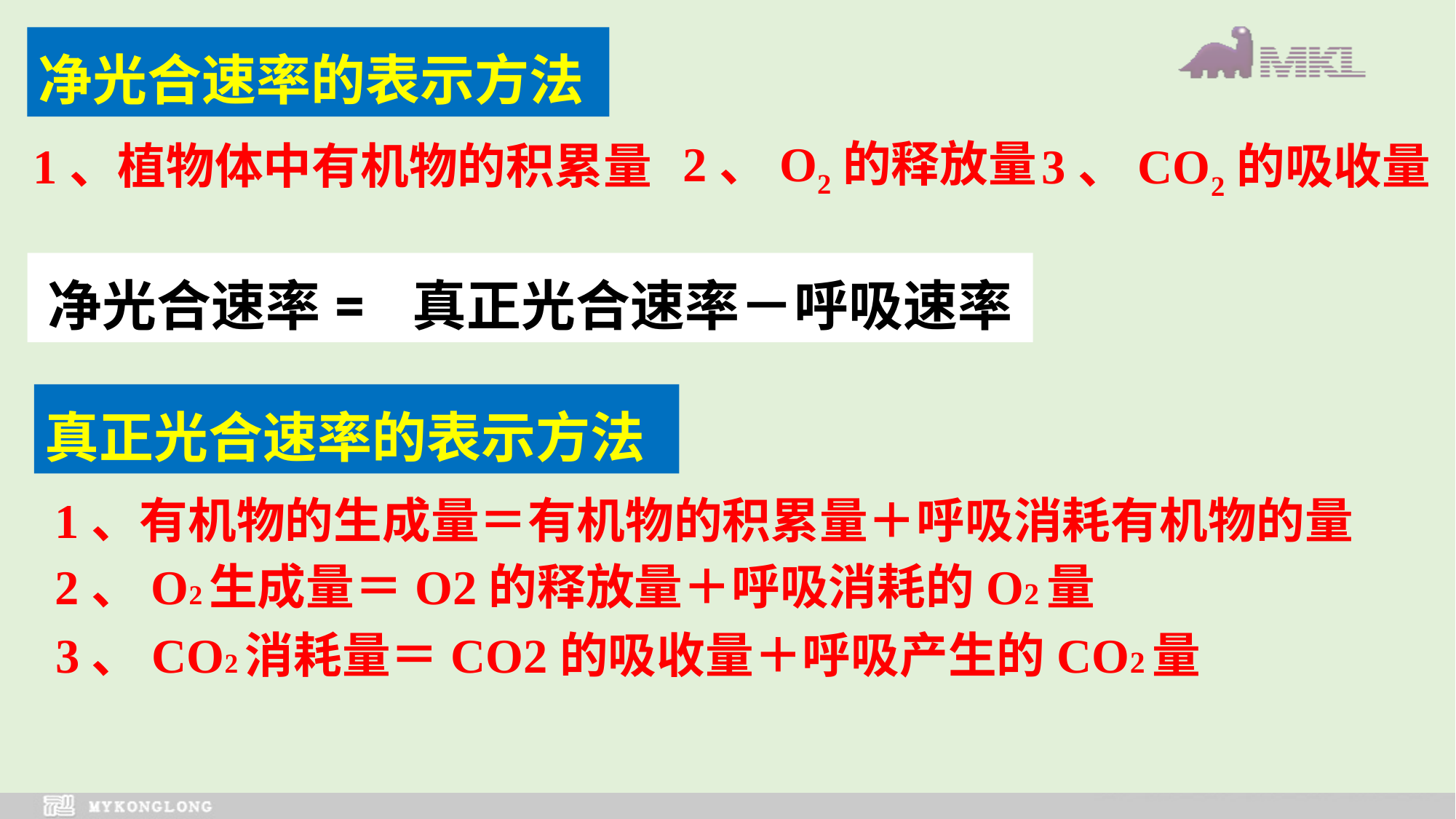

净光合速率的表示方法
2、O2的释放量
3、CO2的吸收量
1、植物体中有机物的积累量
净光合速率= 真正光合速率－呼吸速率
真正光合速率的表示方法
1、有机物的生成量＝有机物的积累量＋呼吸消耗有机物的量
2、O2生成量＝O2的释放量＋呼吸消耗的O2量
3、CO2消耗量＝CO2的吸收量＋呼吸产生的CO2量